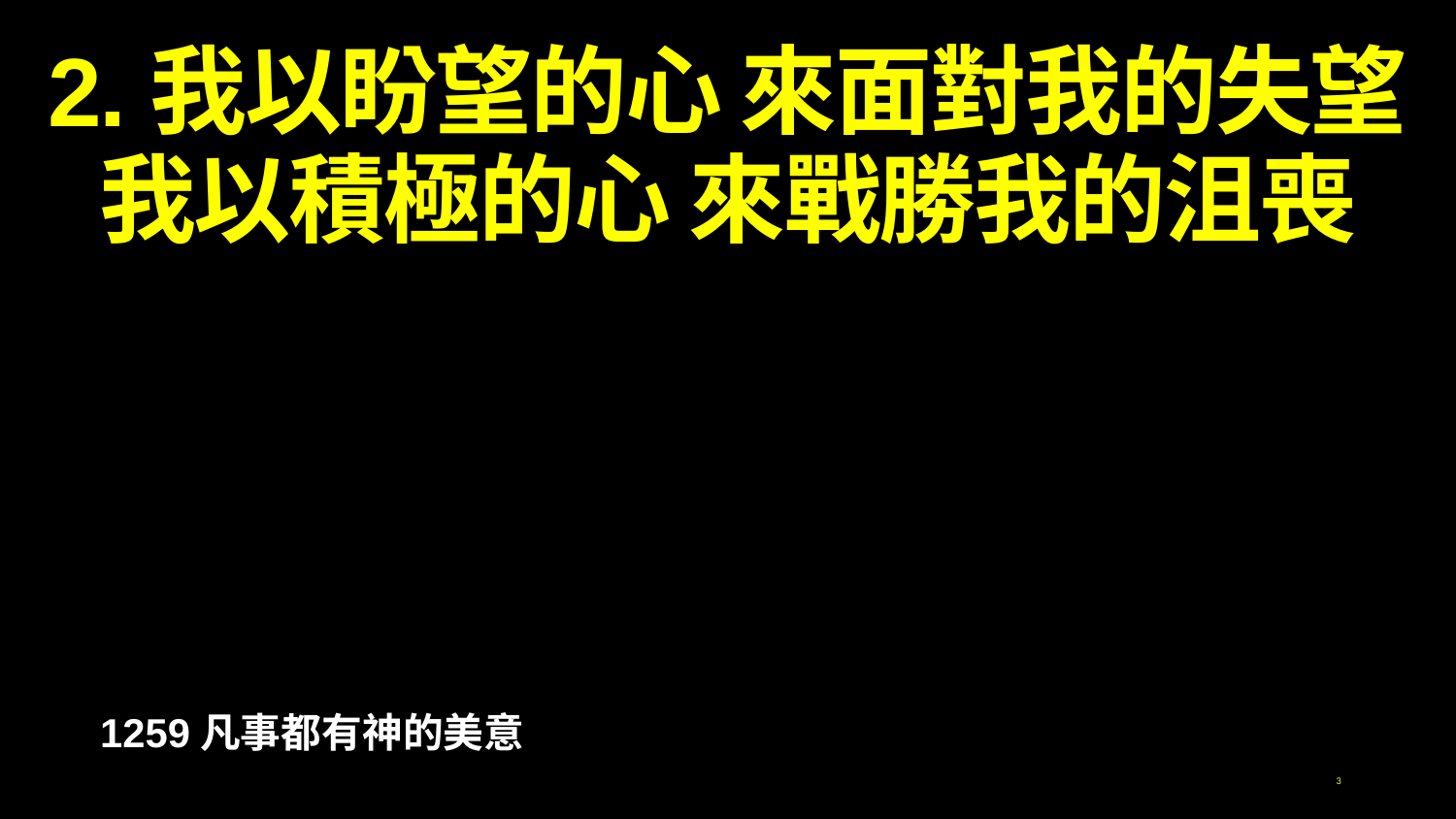

2.我以盼望的心 來面對我的失望
我以積極的心 來戰勝我的沮喪
1259凡事都有神的美意
3